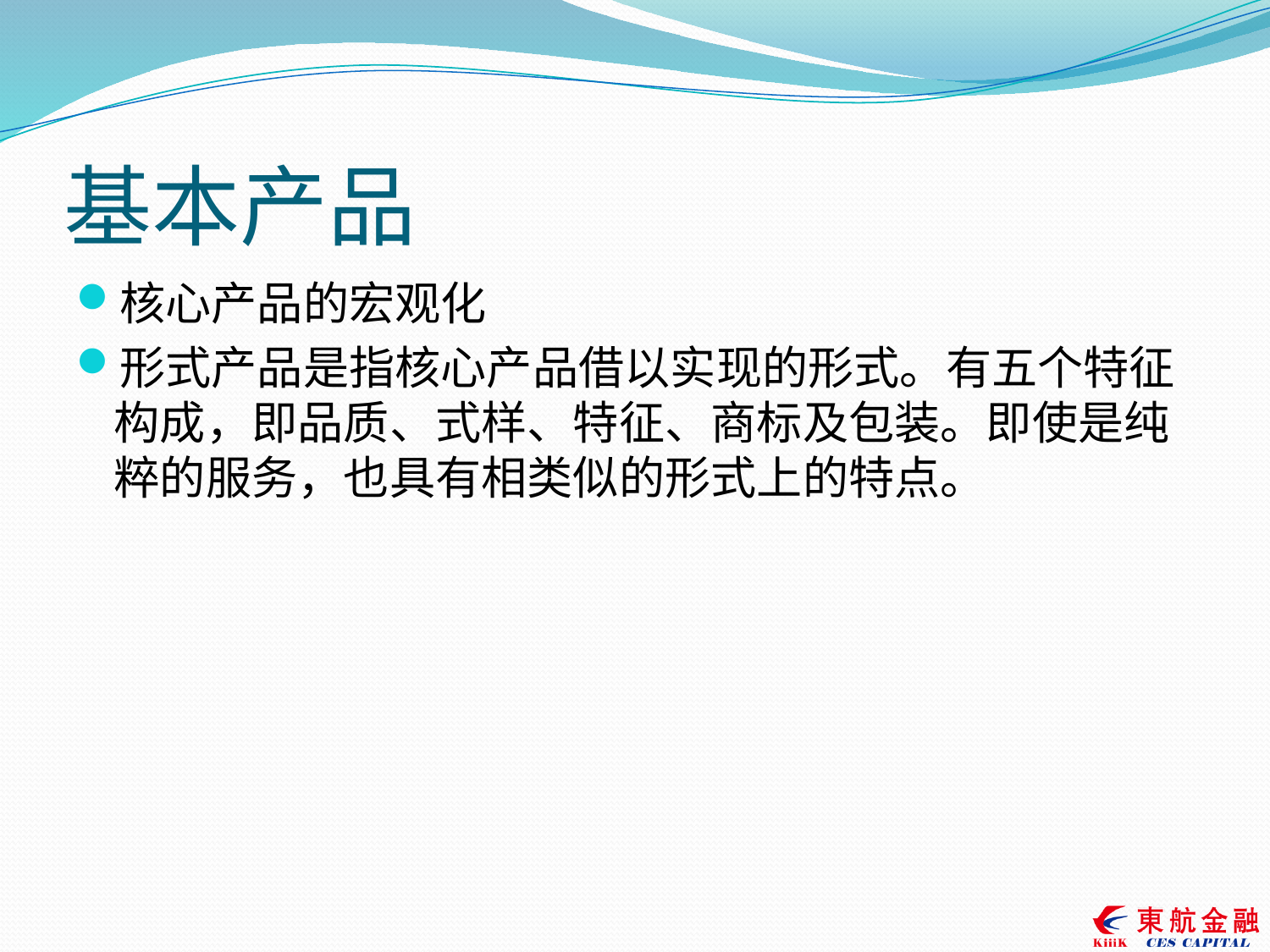

# 基本产品
核心产品的宏观化
形式产品是指核心产品借以实现的形式。有五个特征构成，即品质、式样、特征、商标及包装。即使是纯粹的服务，也具有相类似的形式上的特点。